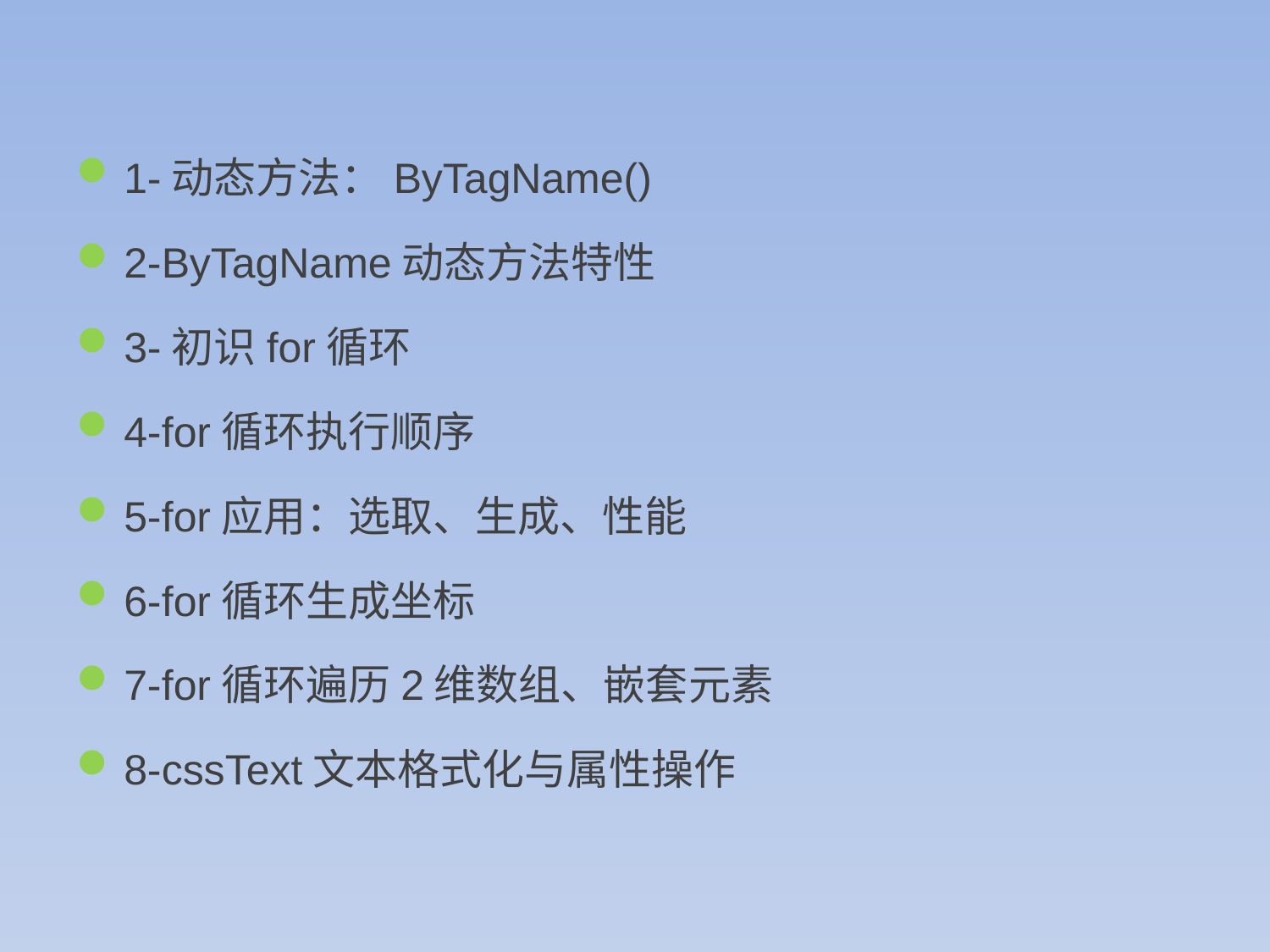

1-动态方法：ByTagName()
2-ByTagName动态方法特性
3-初识for循环
4-for循环执行顺序
5-for应用：选取、生成、性能
6-for循环生成坐标
7-for循环遍历2维数组、嵌套元素
8-cssText文本格式化与属性操作